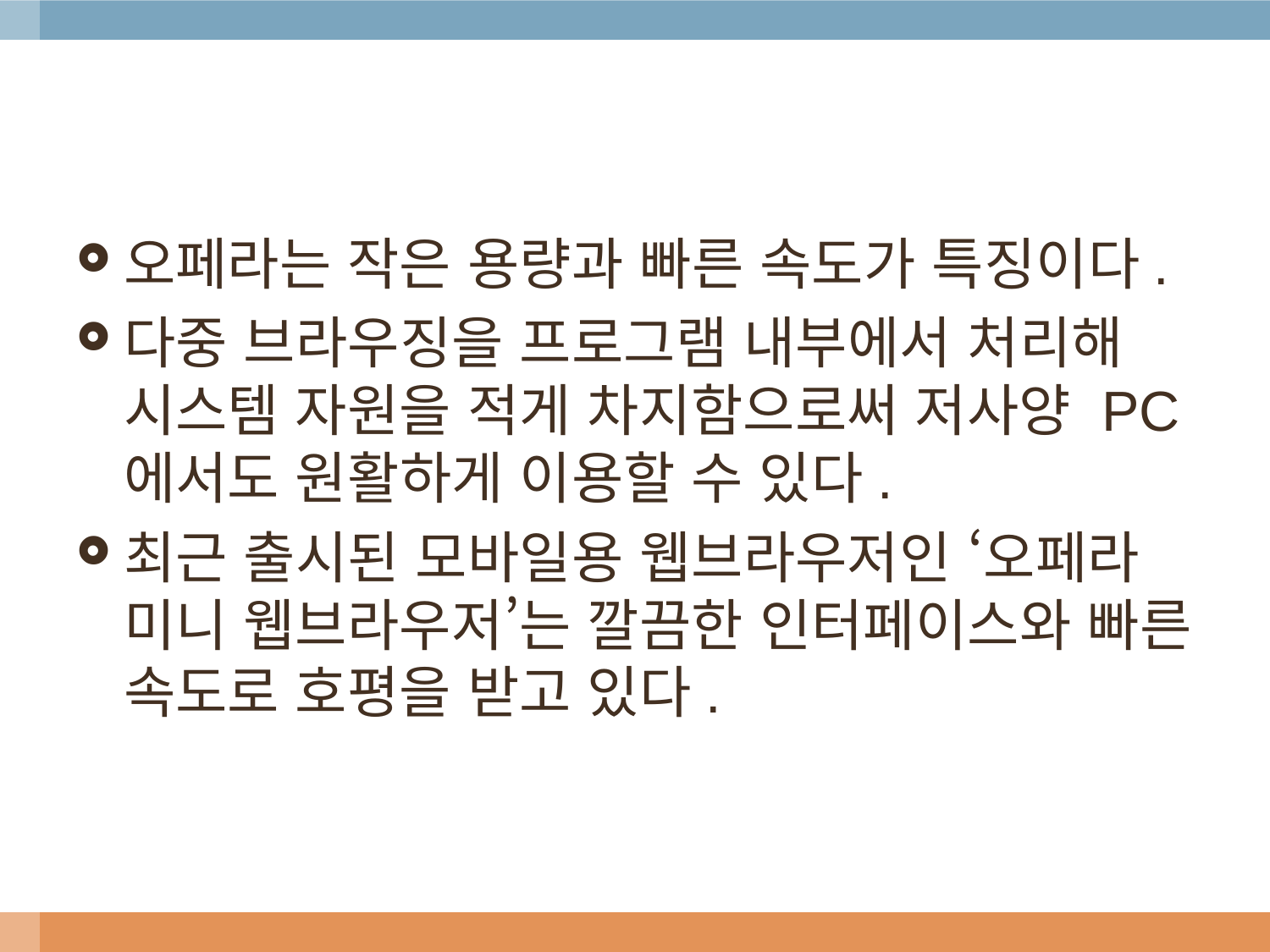

#
오페라는 작은 용량과 빠른 속도가 특징이다.
다중 브라우징을 프로그램 내부에서 처리해 시스템 자원을 적게 차지함으로써 저사양 PC에서도 원활하게 이용할 수 있다.
최근 출시된 모바일용 웹브라우저인 ‘오페라 미니 웹브라우저’는 깔끔한 인터페이스와 빠른 속도로 호평을 받고 있다.